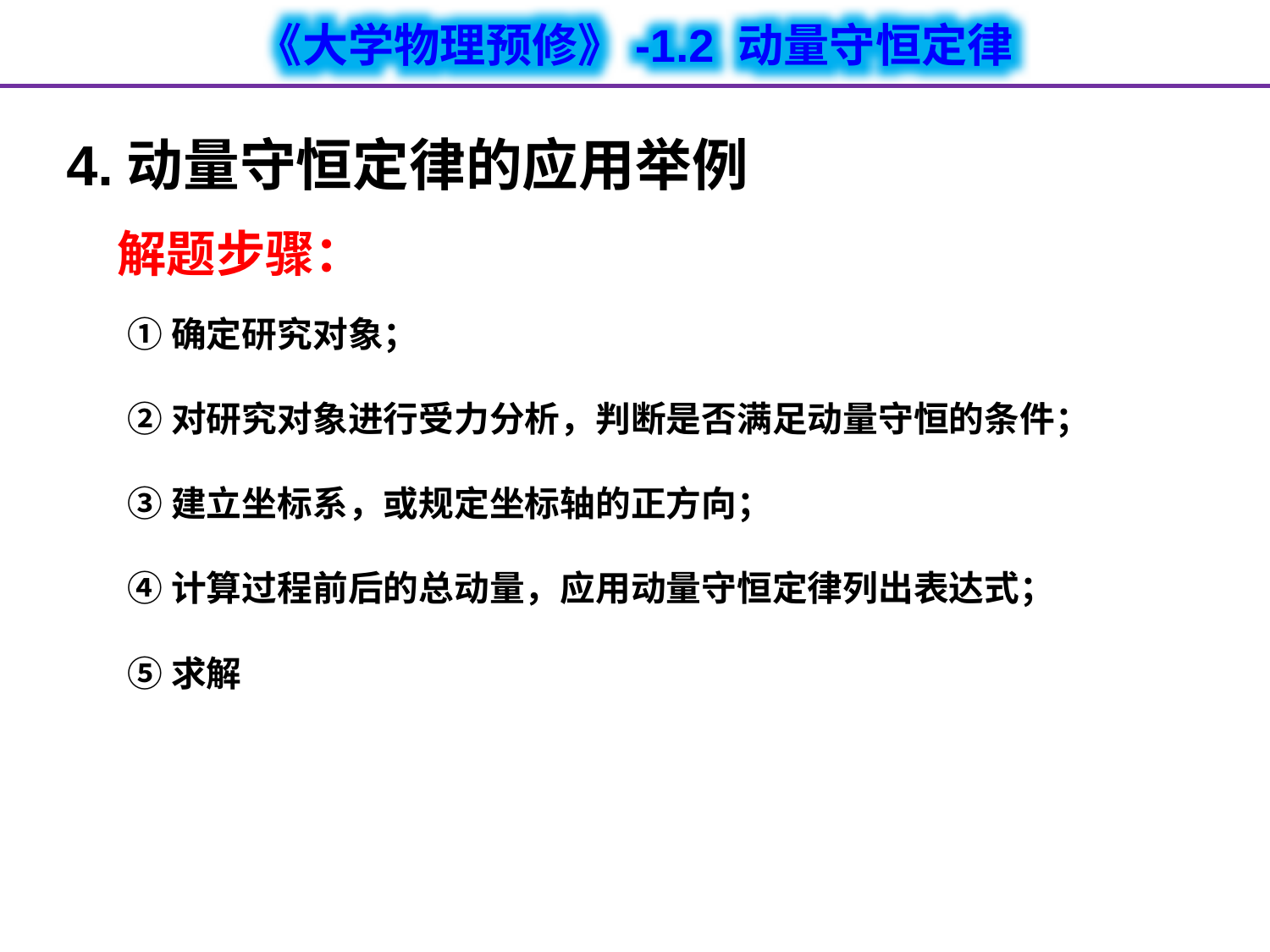

4.动量守恒定律的应用举例
解题步骤：
①确定研究对象；

②对研究对象进行受力分析，判断是否满足动量守恒的条件；

③建立坐标系，或规定坐标轴的正方向；

④计算过程前后的总动量，应用动量守恒定律列出表达式；

⑤求解